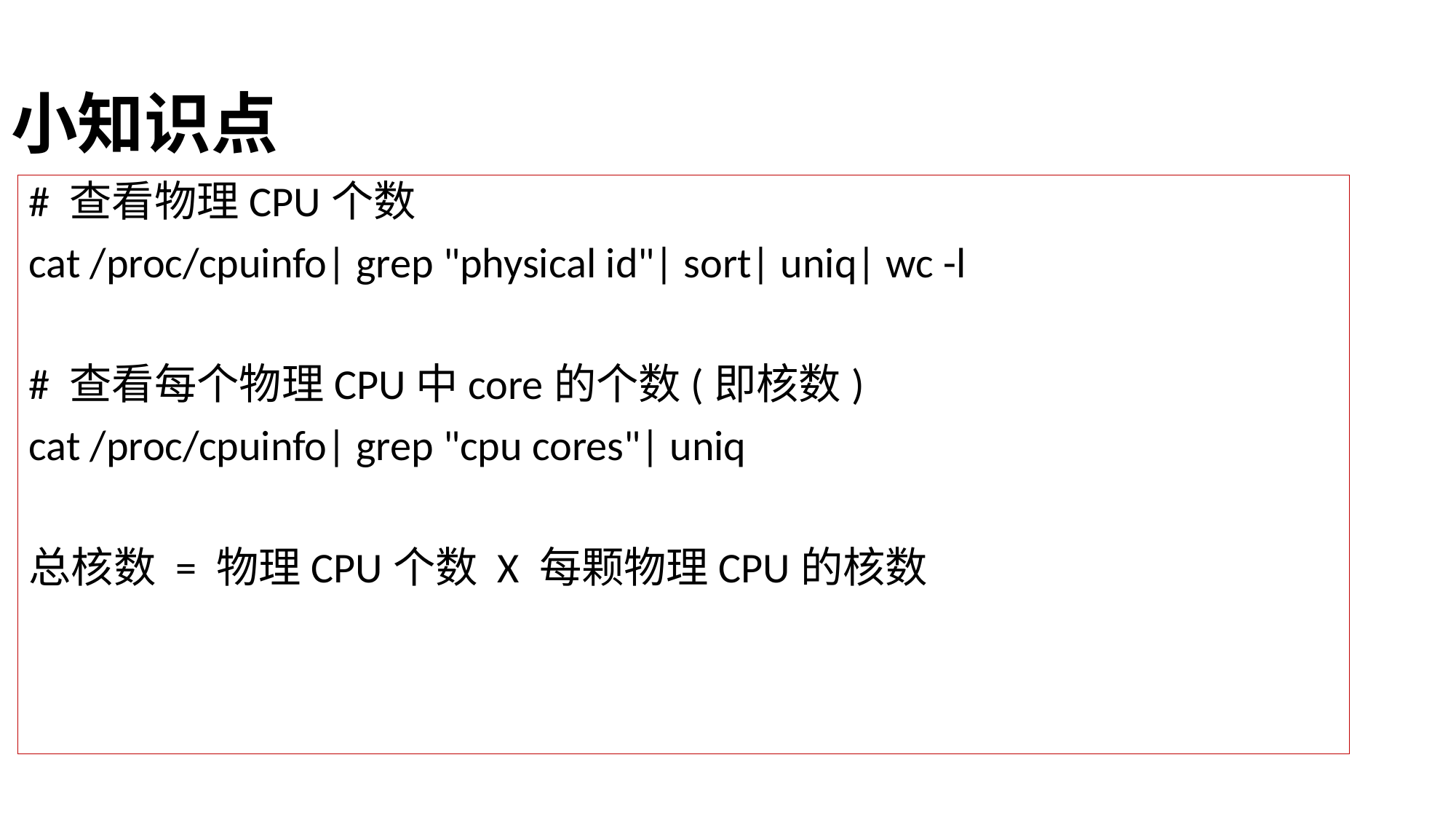

# 小知识点
# 查看物理CPU个数
cat /proc/cpuinfo| grep "physical id"| sort| uniq| wc -l

# 查看每个物理CPU中core的个数(即核数)
cat /proc/cpuinfo| grep "cpu cores"| uniq

总核数 = 物理CPU个数 X 每颗物理CPU的核数